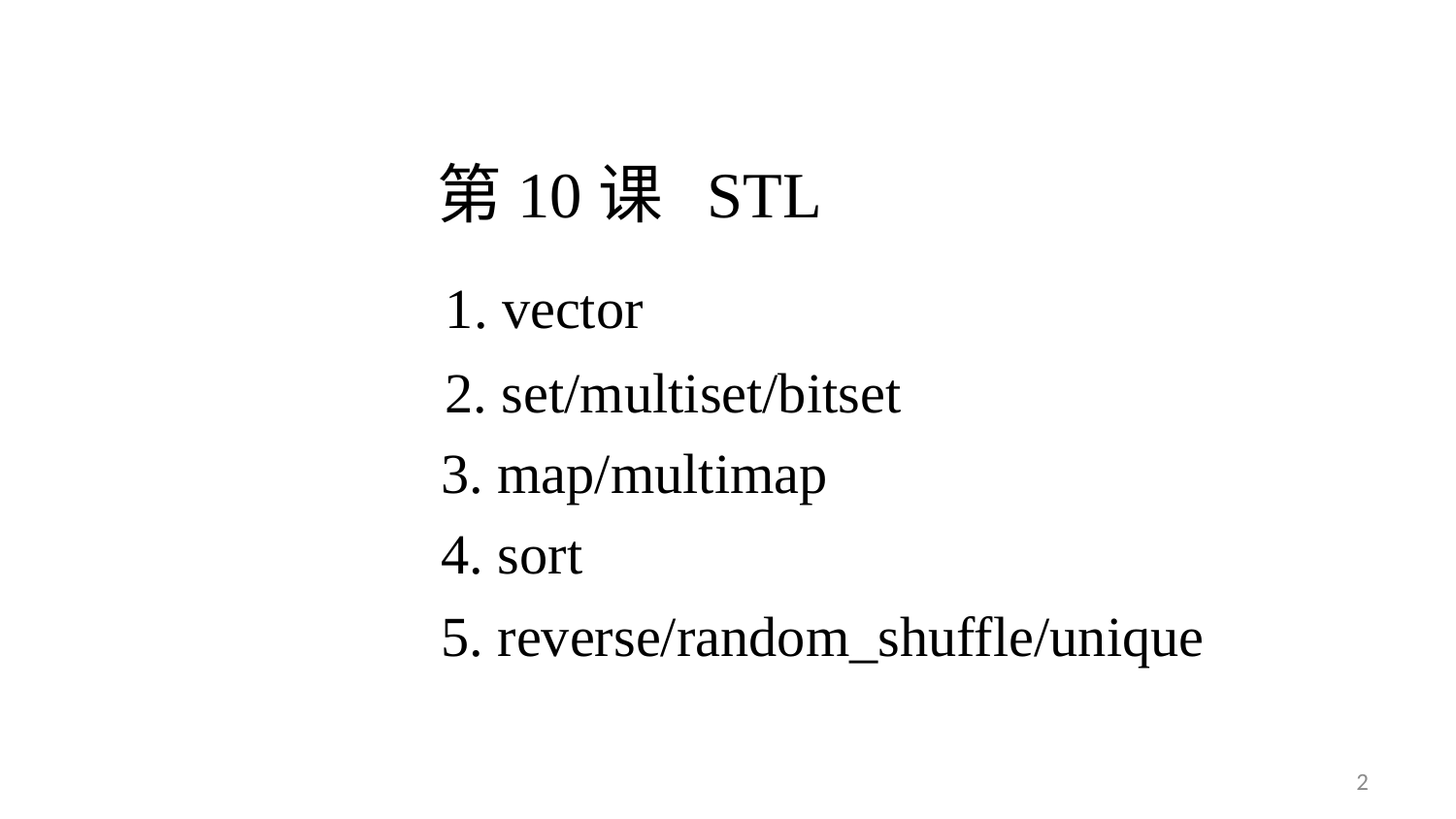

第10课  STL
1. vector
2. set/multiset/bitset
3. map/multimap
4. sort
5. reverse/random_shuffle/unique
2